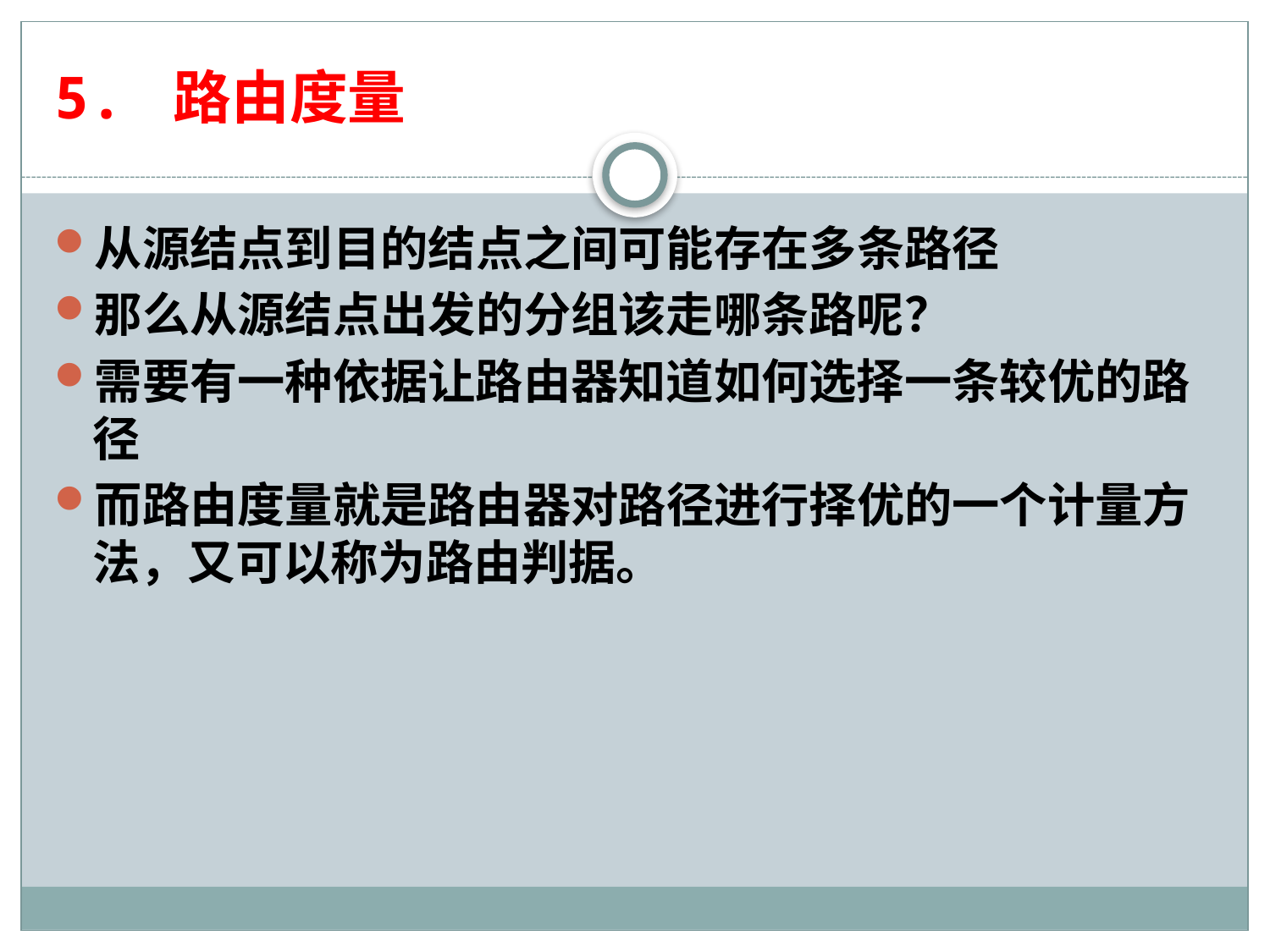

# 5. 路由度量
从源结点到目的结点之间可能存在多条路径
那么从源结点出发的分组该走哪条路呢？
需要有一种依据让路由器知道如何选择一条较优的路径
而路由度量就是路由器对路径进行择优的一个计量方法，又可以称为路由判据。